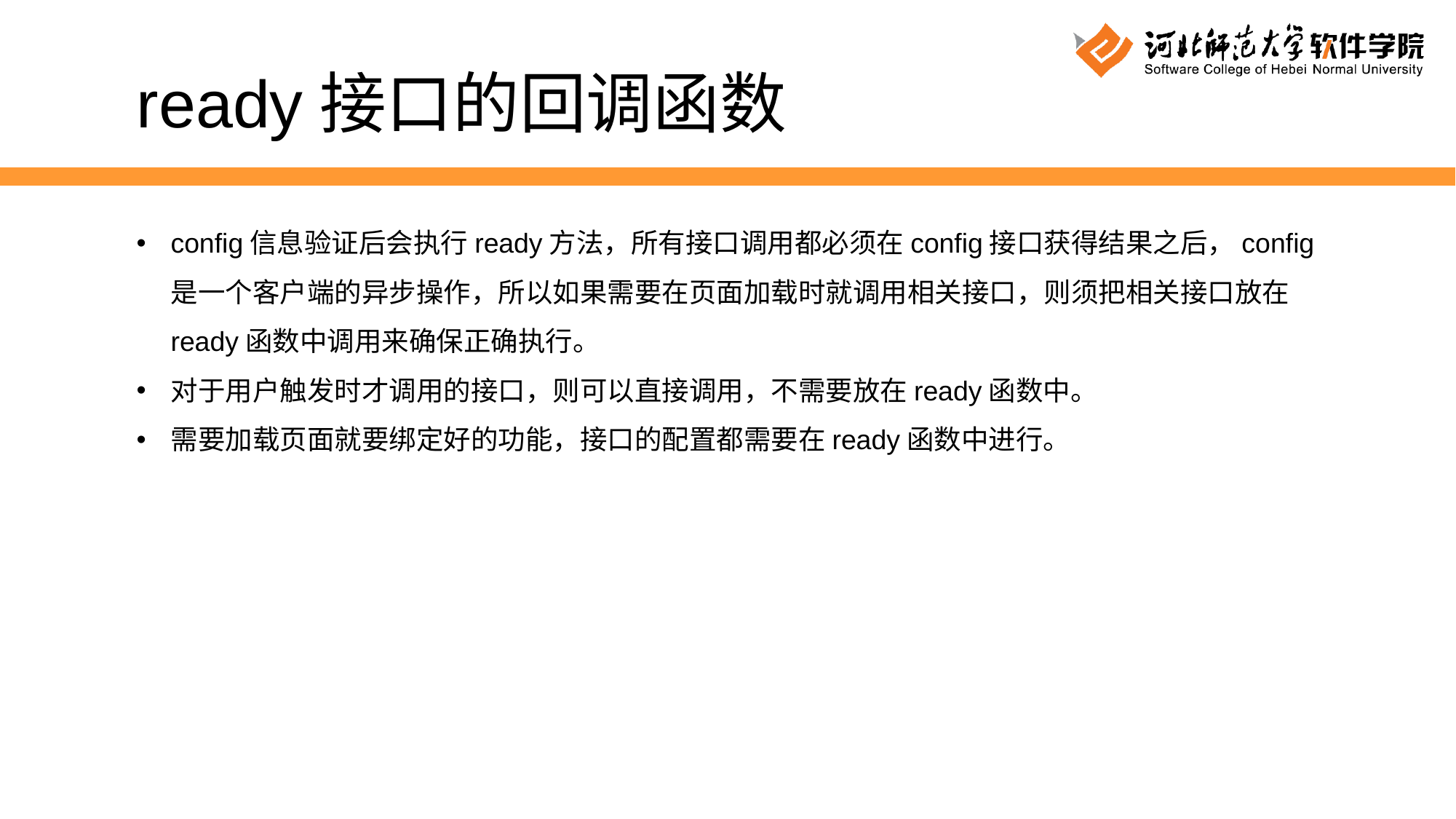

ready接口的回调函数
config信息验证后会执行ready方法，所有接口调用都必须在config接口获得结果之后，config是一个客户端的异步操作，所以如果需要在页面加载时就调用相关接口，则须把相关接口放在ready函数中调用来确保正确执行。
对于用户触发时才调用的接口，则可以直接调用，不需要放在ready函数中。
需要加载页面就要绑定好的功能，接口的配置都需要在ready函数中进行。